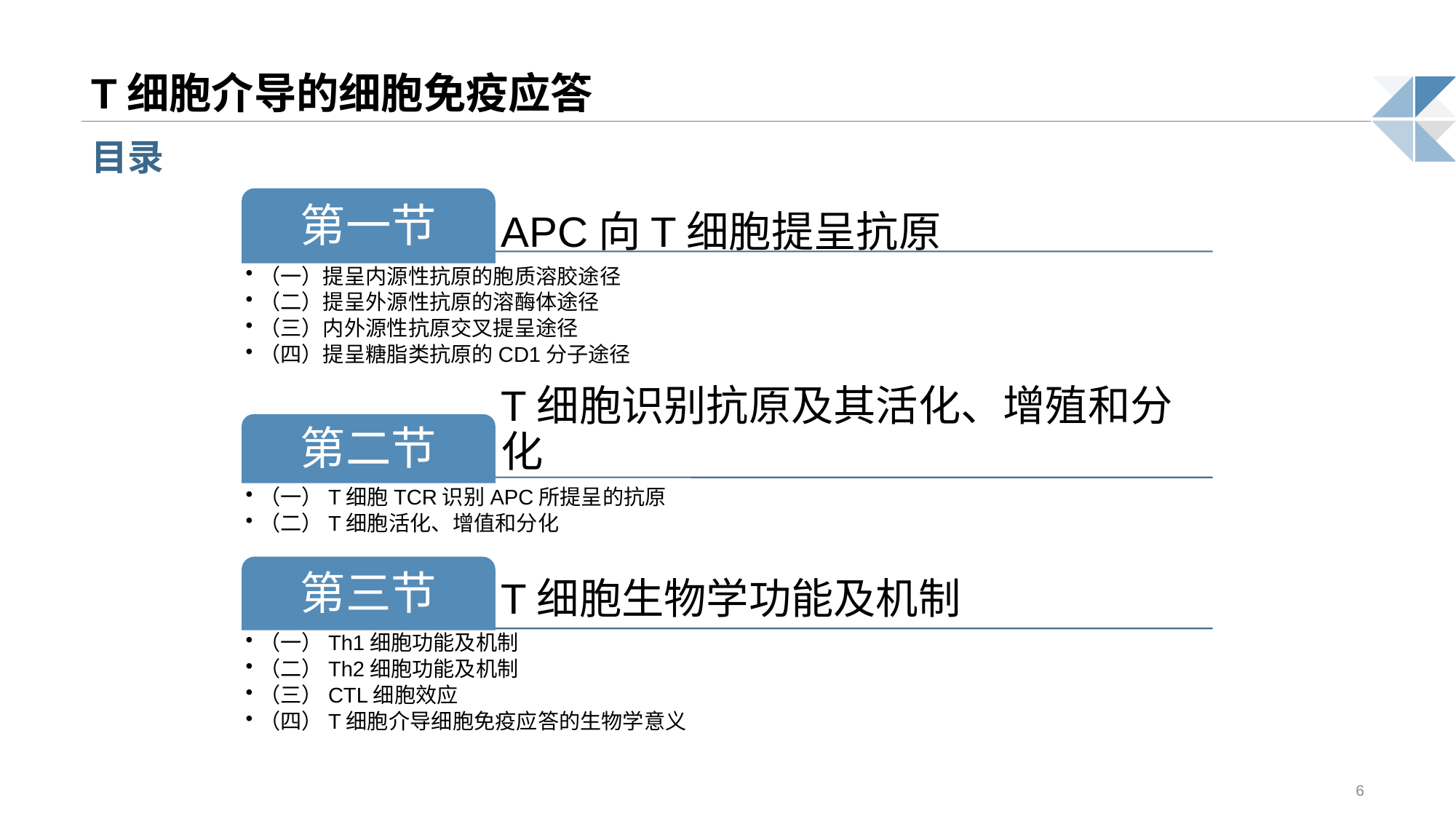

# T细胞介导的细胞免疫应答
目录

APC向T细胞提呈抗原
第一节
（一）提呈内源性抗原的胞质溶胶途径
（二）提呈外源性抗原的溶酶体途径
（三）内外源性抗原交叉提呈途径
（四）提呈糖脂类抗原的CD1分子途径
T细胞识别抗原及其活化、增殖和分化
第二节
（一）T细胞TCR识别APC所提呈的抗原
（二）T细胞活化、增值和分化
T细胞生物学功能及机制
第三节
（一）Th1细胞功能及机制
（二）Th2细胞功能及机制
（三）CTL细胞效应
（四）T细胞介导细胞免疫应答的生物学意义
6